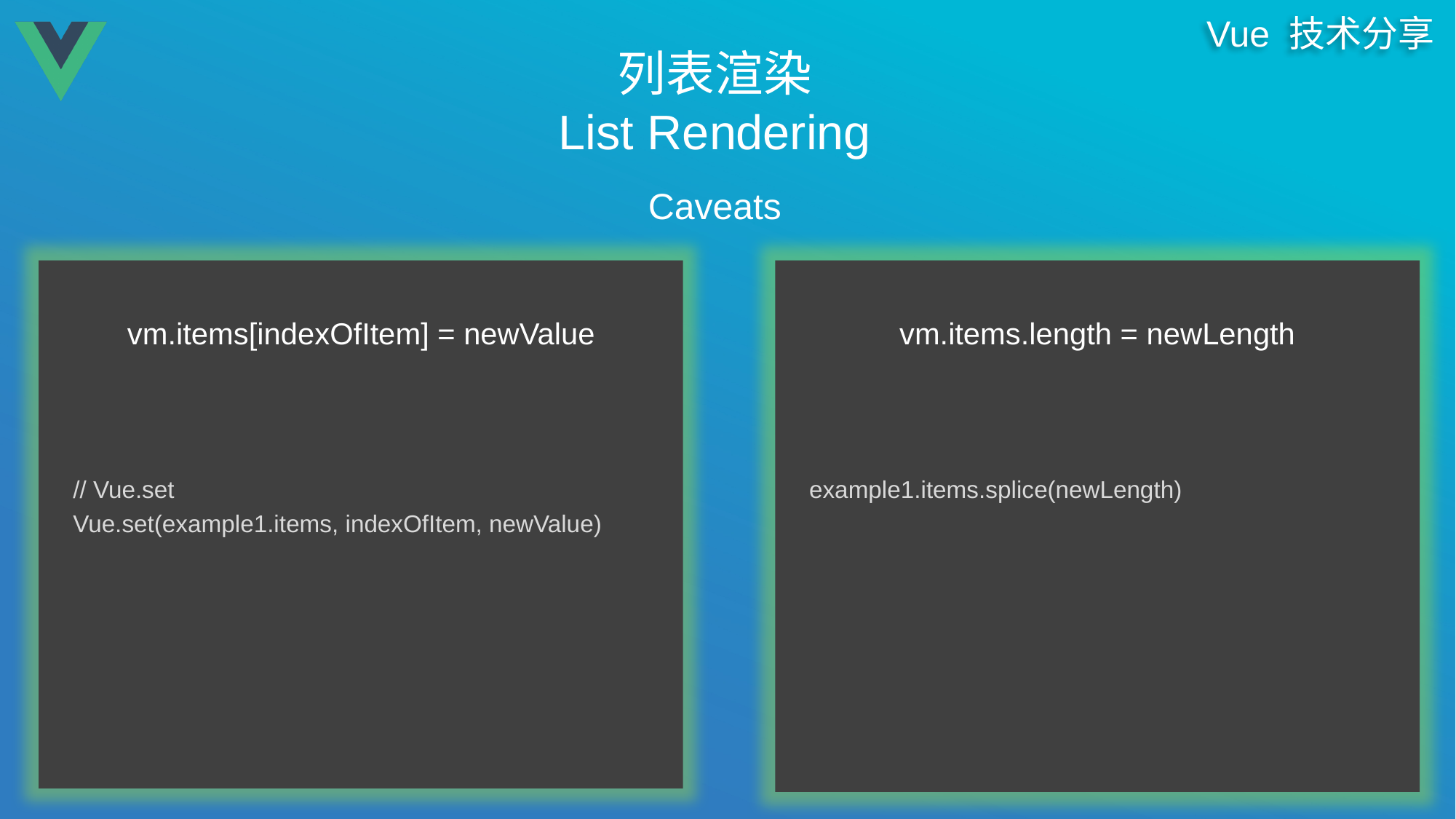

# 列表渲染 List Rendering
Caveats

vm.items[indexOfItem] = newValue
vm.items.length = newLength
// Vue.set
Vue.set(example1.items, indexOfItem, newValue)
example1.items.splice(newLength)